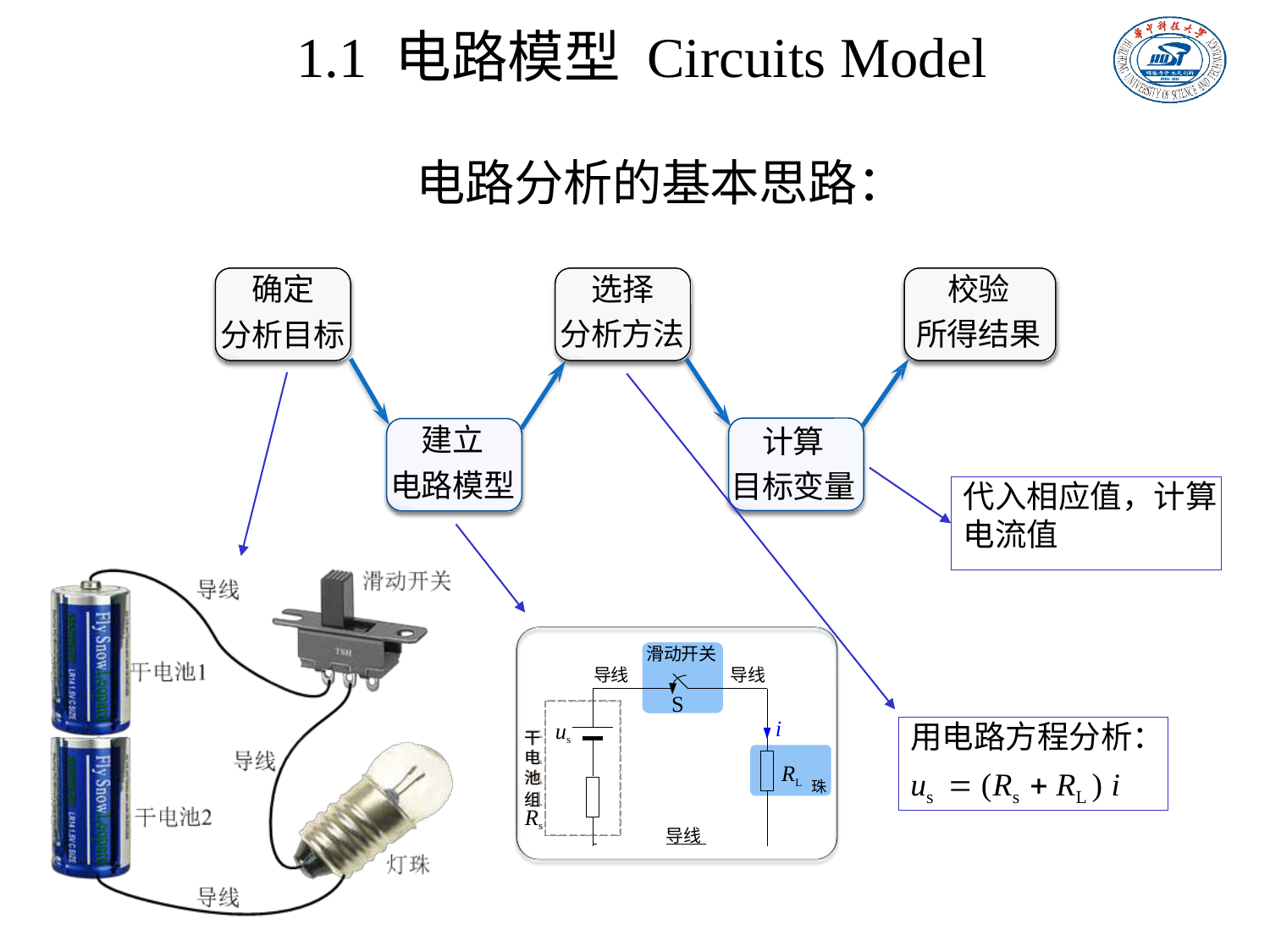

1.1 电路模型 Circuits Model
电路分析的基本思路：
选择 分析方法
校验 所得结果

确定

分析目标

建立

电路模型
计算

目标变量
代入相应值，计算电流值

滑动开关

导线
导线

S

i
us

干 电 池
组     Rs

RL  珠

 	导线
用电路方程分析：

us   = (Rs  + RL ) i